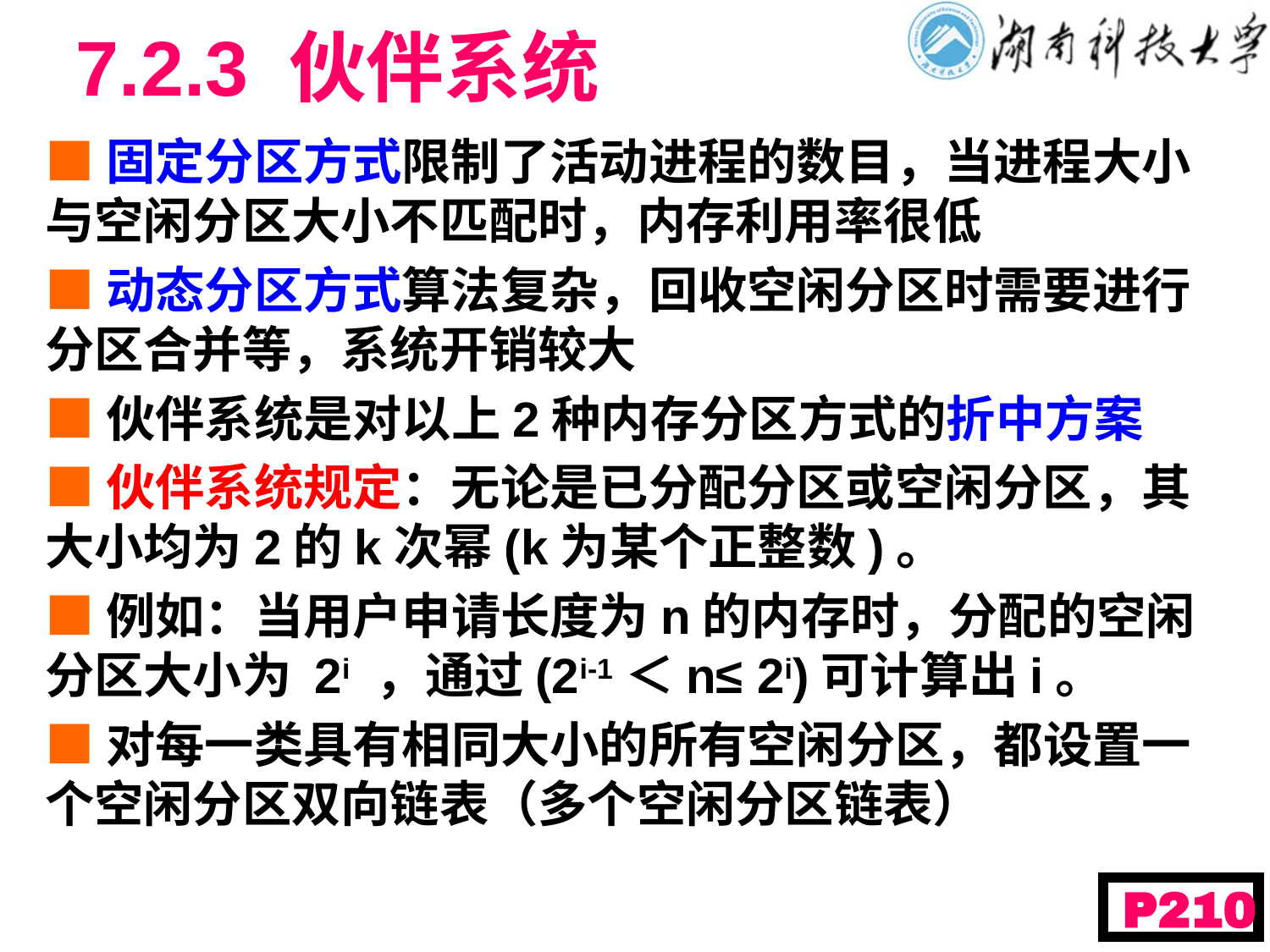

# 7.2.3 伙伴系统
■固定分区方式限制了活动进程的数目，当进程大小与空闲分区大小不匹配时，内存利用率很低
■动态分区方式算法复杂，回收空闲分区时需要进行分区合并等，系统开销较大
■伙伴系统是对以上2种内存分区方式的折中方案
■伙伴系统规定：无论是已分配分区或空闲分区，其大小均为2的k次幂(k为某个正整数)。
■例如：当用户申请长度为n的内存时，分配的空闲分区大小为 2i ，通过(2i-1＜n≤ 2i)可计算出i。
■对每一类具有相同大小的所有空闲分区，都设置一个空闲分区双向链表（多个空闲分区链表）
 P210